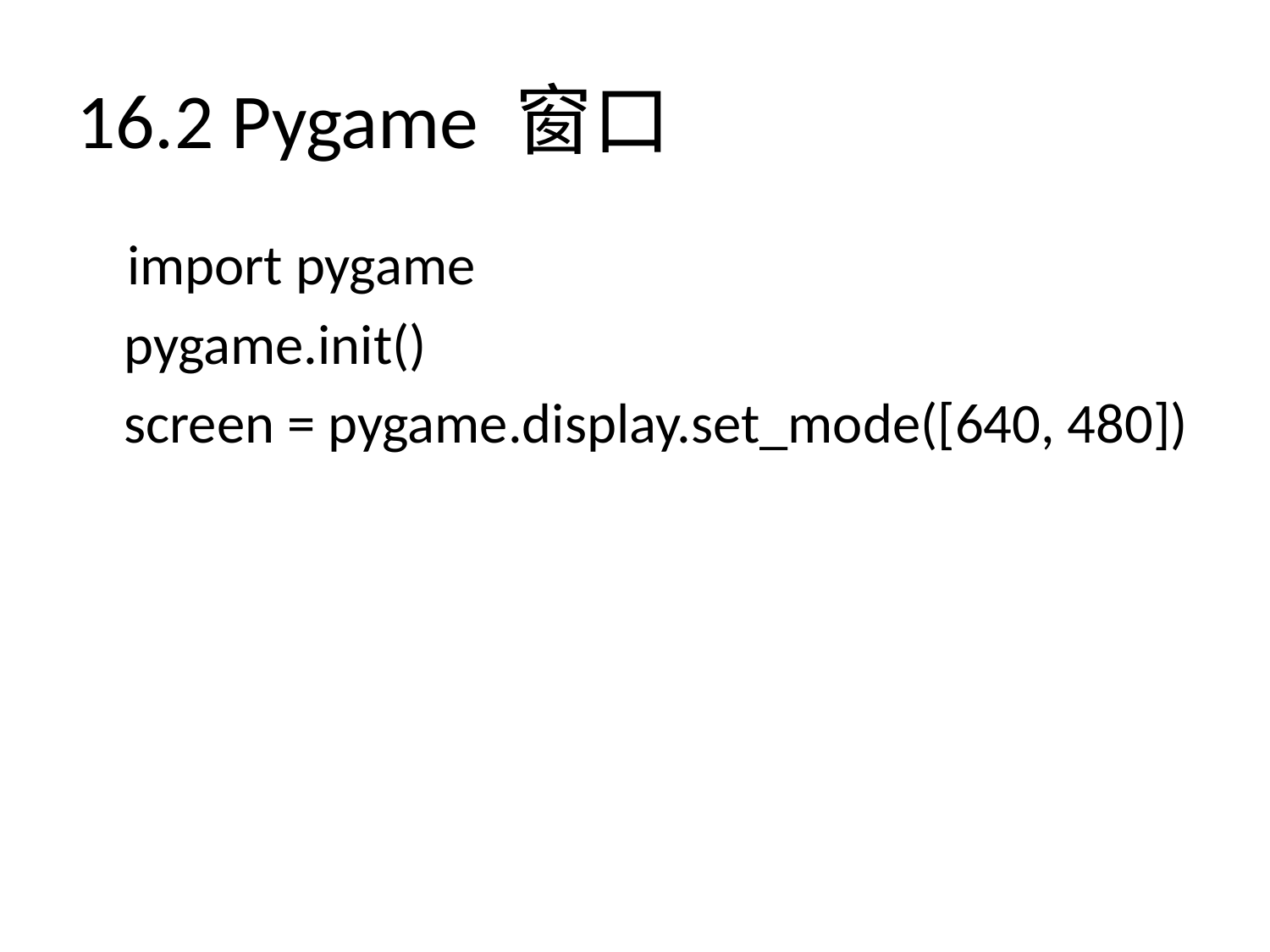

# 16.2 Pygame 窗口
    import pygame
	pygame.init()
	screen = pygame.display.set_mode([640, 480])